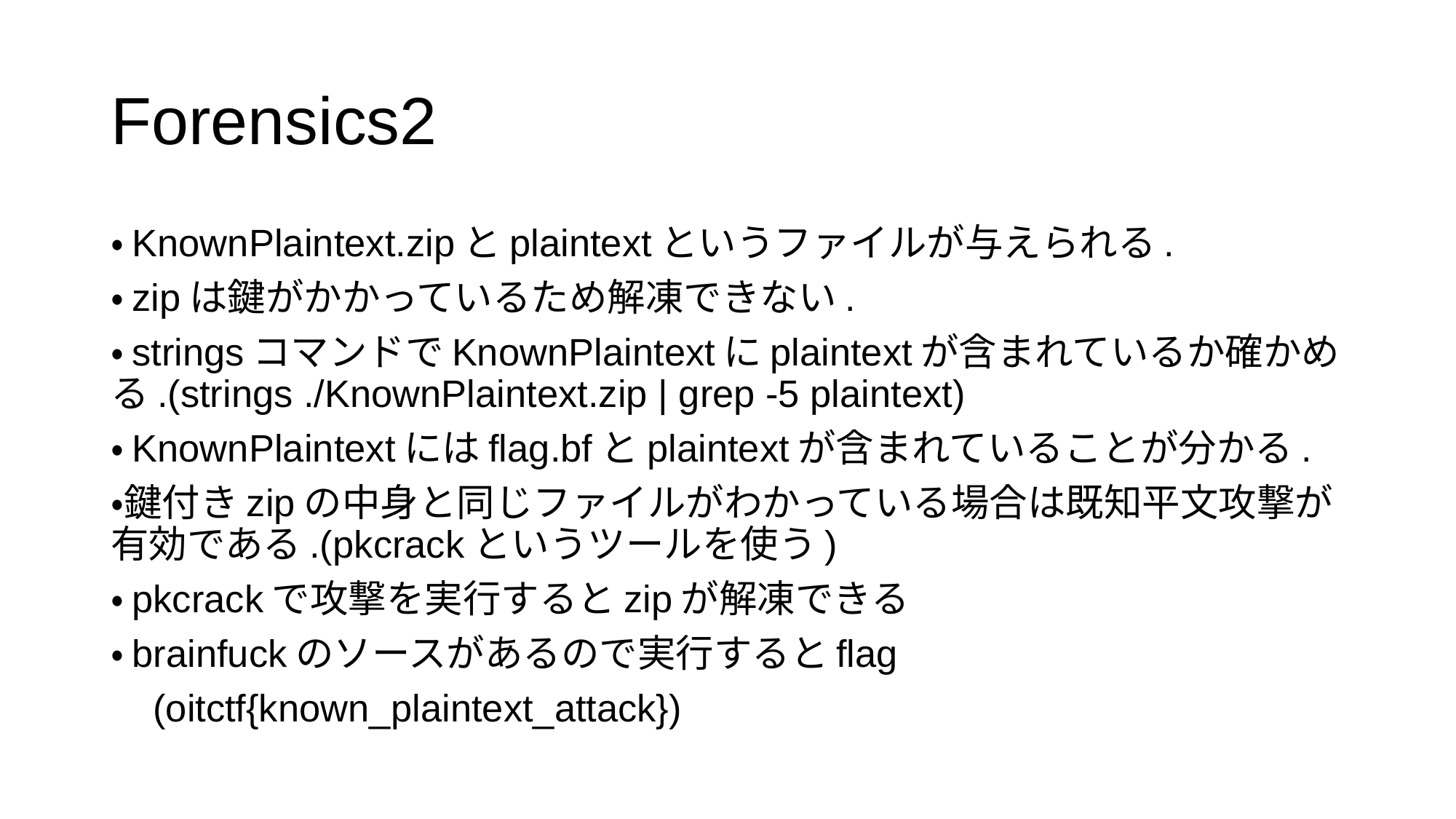

# Forensics2
・KnownPlaintext.zipとplaintextというファイルが与えられる.
・zipは鍵がかかっているため解凍できない.
・stringsコマンドでKnownPlaintextにplaintextが含まれているか確かめる.(strings ./KnownPlaintext.zip | grep -5 plaintext)
・KnownPlaintextにはflag.bfとplaintextが含まれていることが分かる.
・鍵付きzipの中身と同じファイルがわかっている場合は既知平文攻撃が有効である.(pkcrackというツールを使う)
・pkcrackで攻撃を実行するとzipが解凍できる
・brainfuckのソースがあるので実行するとflag
    (oitctf{known_plaintext_attack})